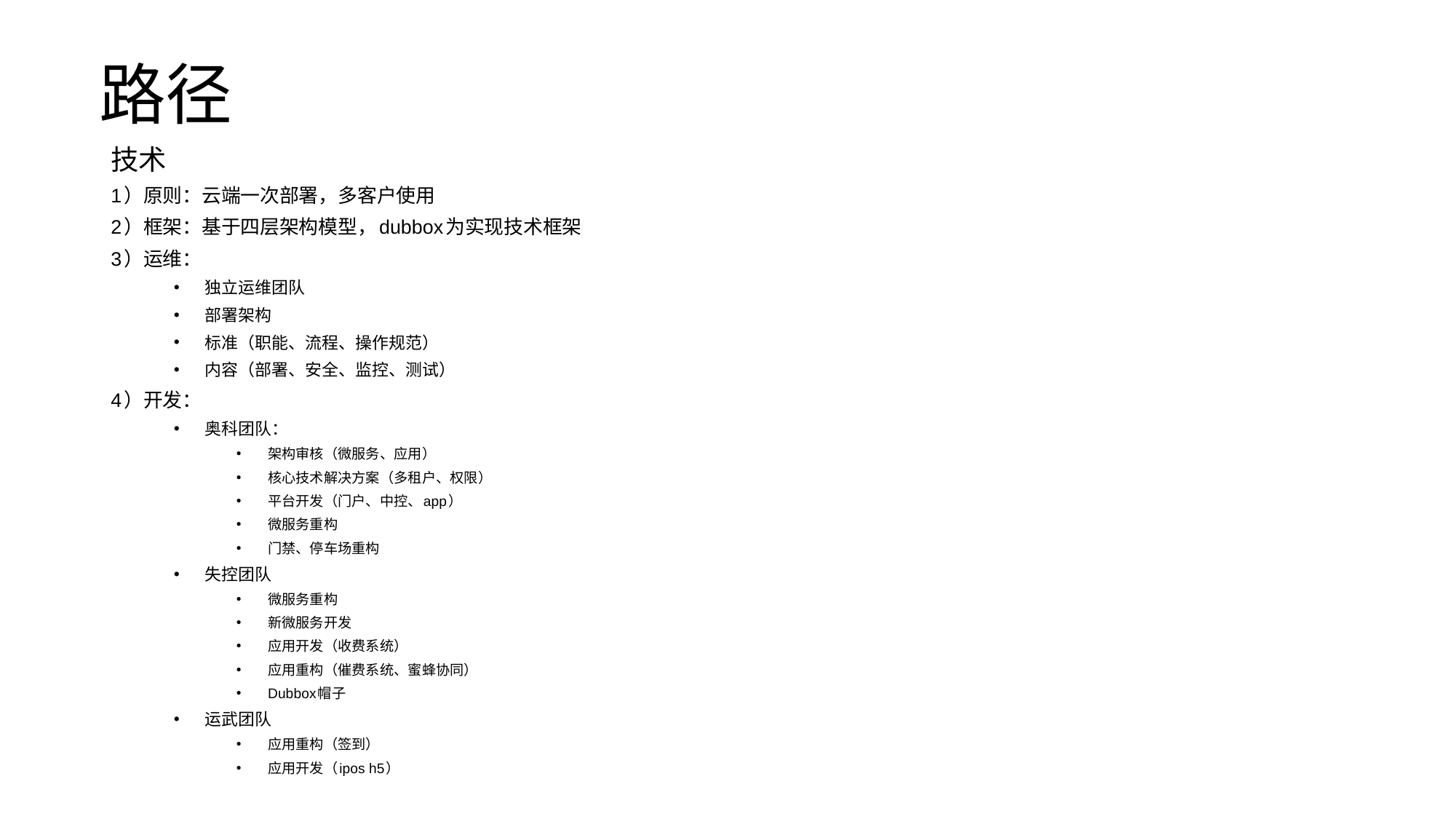

# 路径
技术
1）原则：云端一次部署，多客户使用
2）框架：基于四层架构模型，dubbox为实现技术框架
3）运维：
独立运维团队
部署架构
标准（职能、流程、操作规范）
内容（部署、安全、监控、测试）
4）开发：
奥科团队：
架构审核（微服务、应用）
核心技术解决方案（多租户、权限）
平台开发（门户、中控、app）
微服务重构
门禁、停车场重构
失控团队
微服务重构
新微服务开发
应用开发（收费系统）
应用重构（催费系统、蜜蜂协同）
Dubbox帽子
运武团队
应用重构（签到）
应用开发（ipos h5）